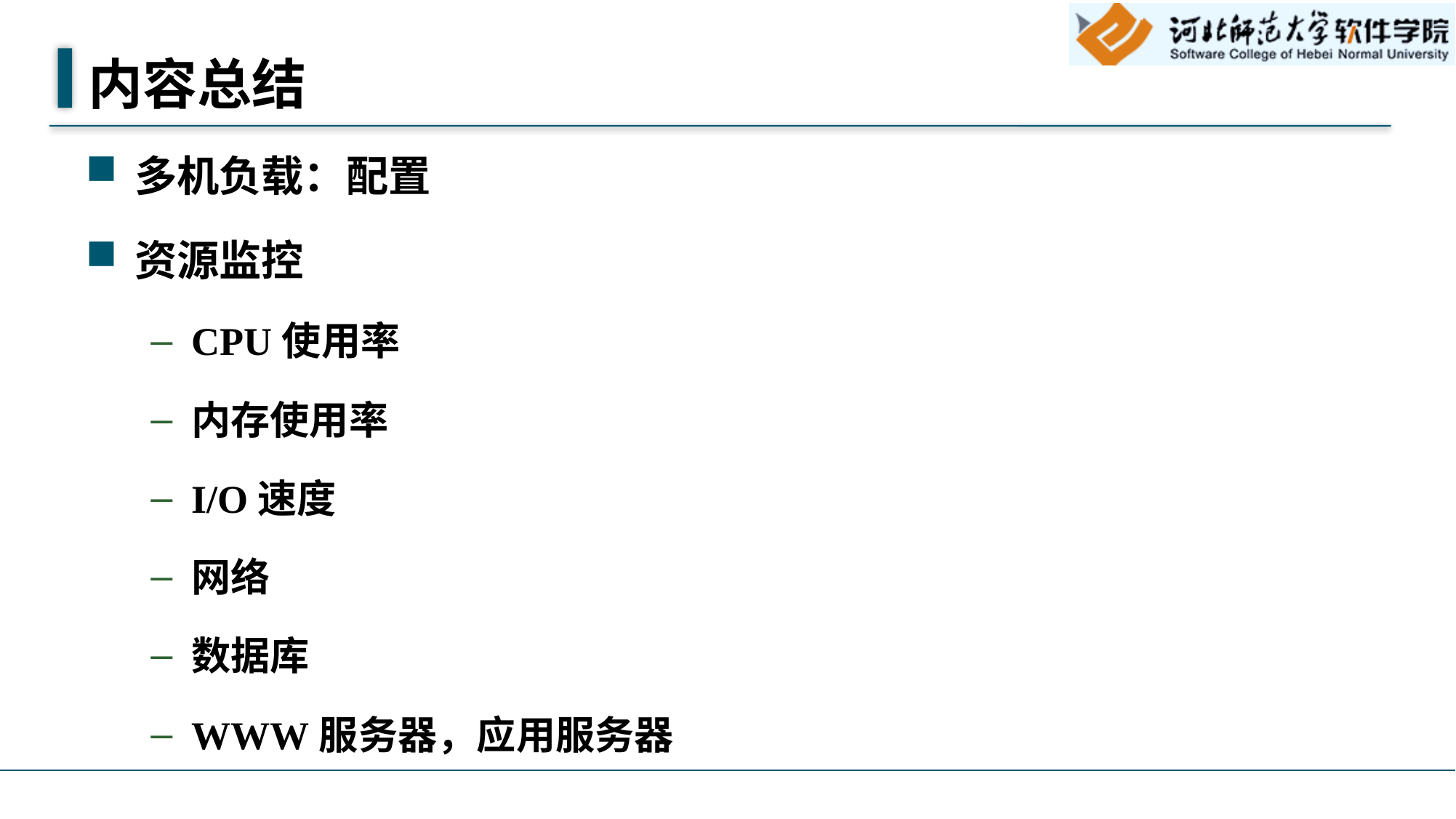

# 内容总结
多机负载：配置
资源监控
CPU使用率
内存使用率
I/O速度
网络
数据库
WWW服务器，应用服务器